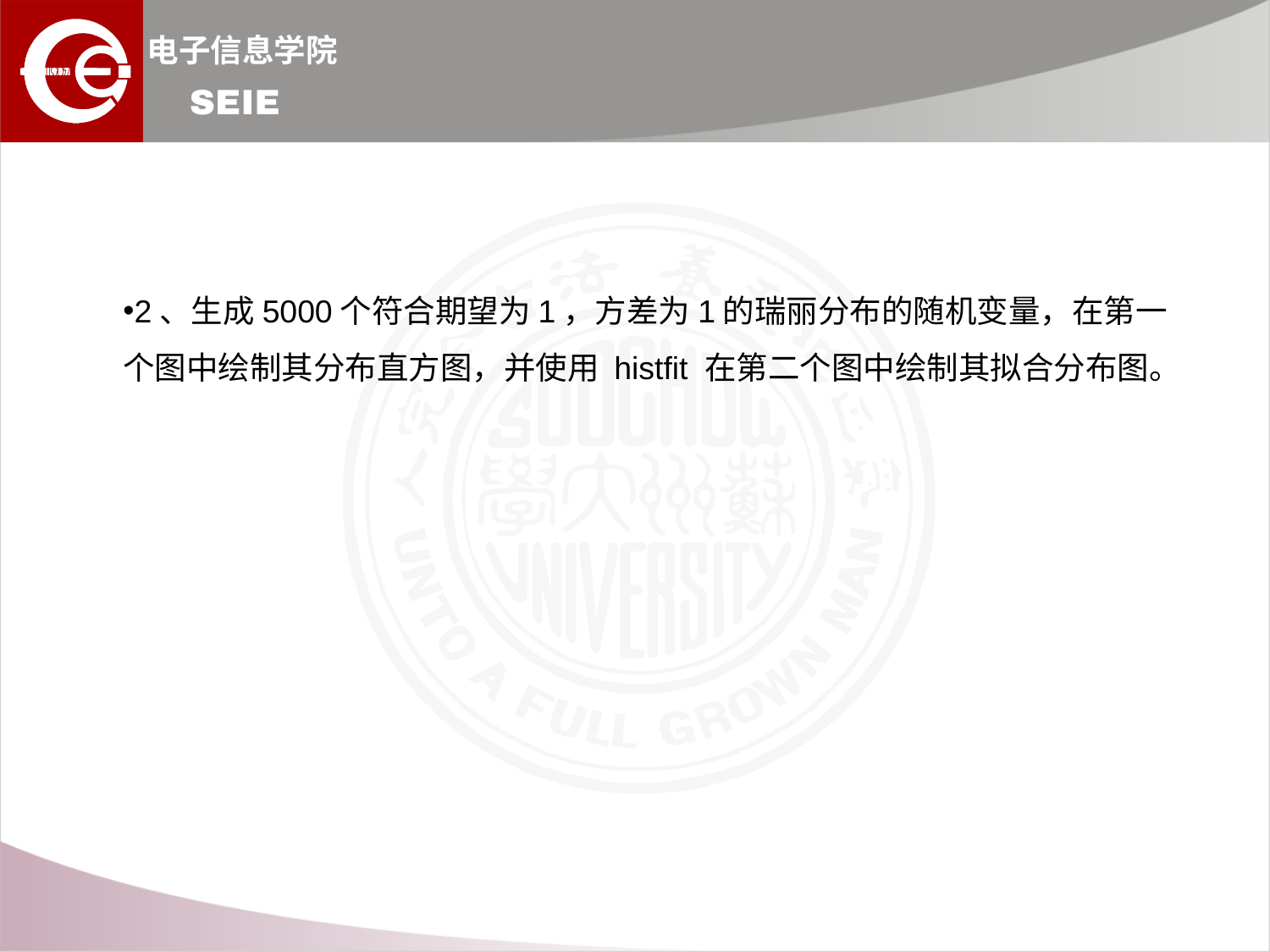

#
2、生成5000个符合期望为1，方差为1的瑞丽分布的随机变量，在第一个图中绘制其分布直方图，并使用 histfit 在第二个图中绘制其拟合分布图。